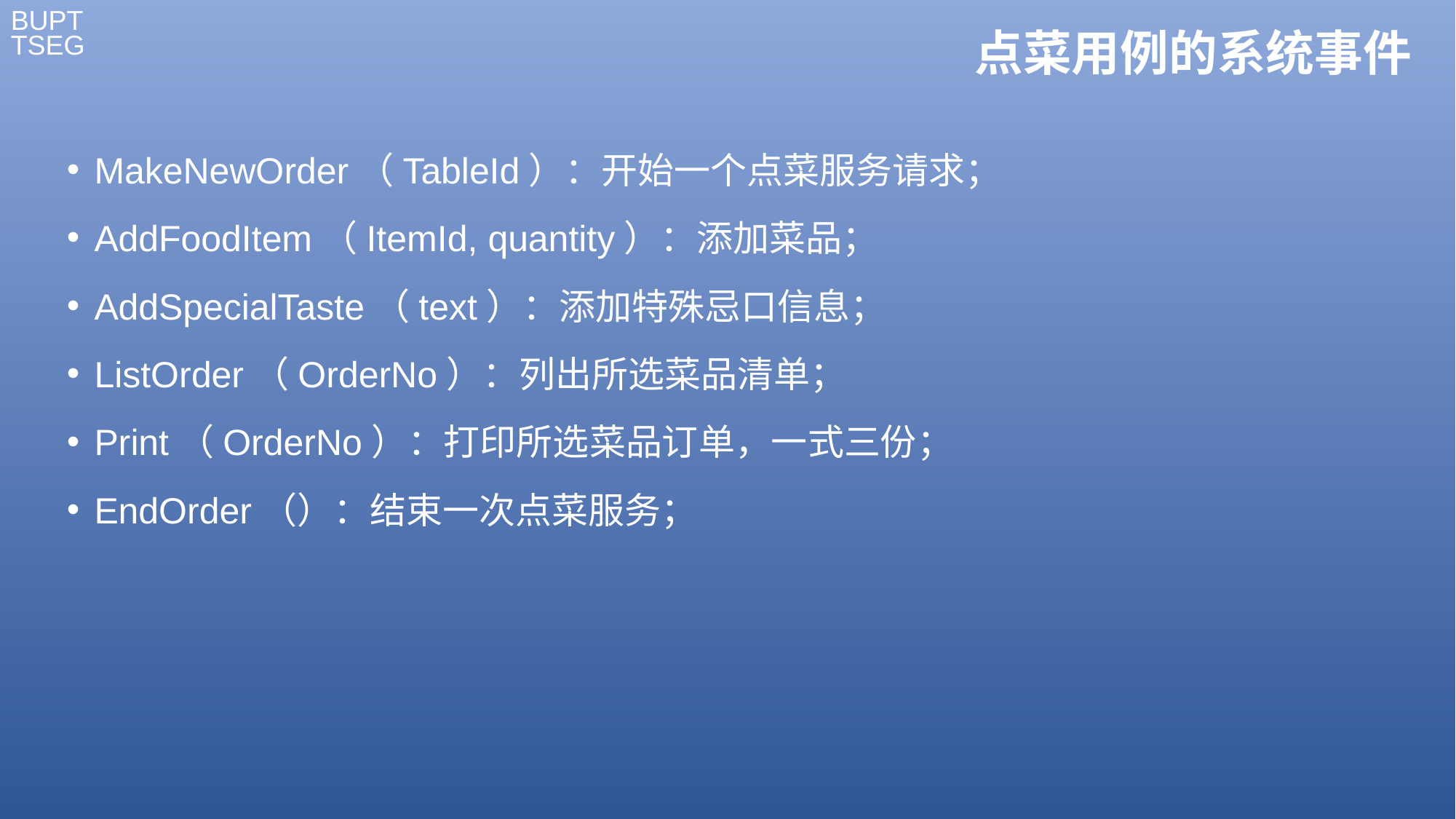

# 点菜用例的系统事件
MakeNewOrder（TableId）：开始一个点菜服务请求；
AddFoodItem（ItemId, quantity）：添加菜品；
AddSpecialTaste（text）：添加特殊忌口信息；
ListOrder（OrderNo）：列出所选菜品清单；
Print（OrderNo）：打印所选菜品订单，一式三份；
EndOrder（）：结束一次点菜服务；